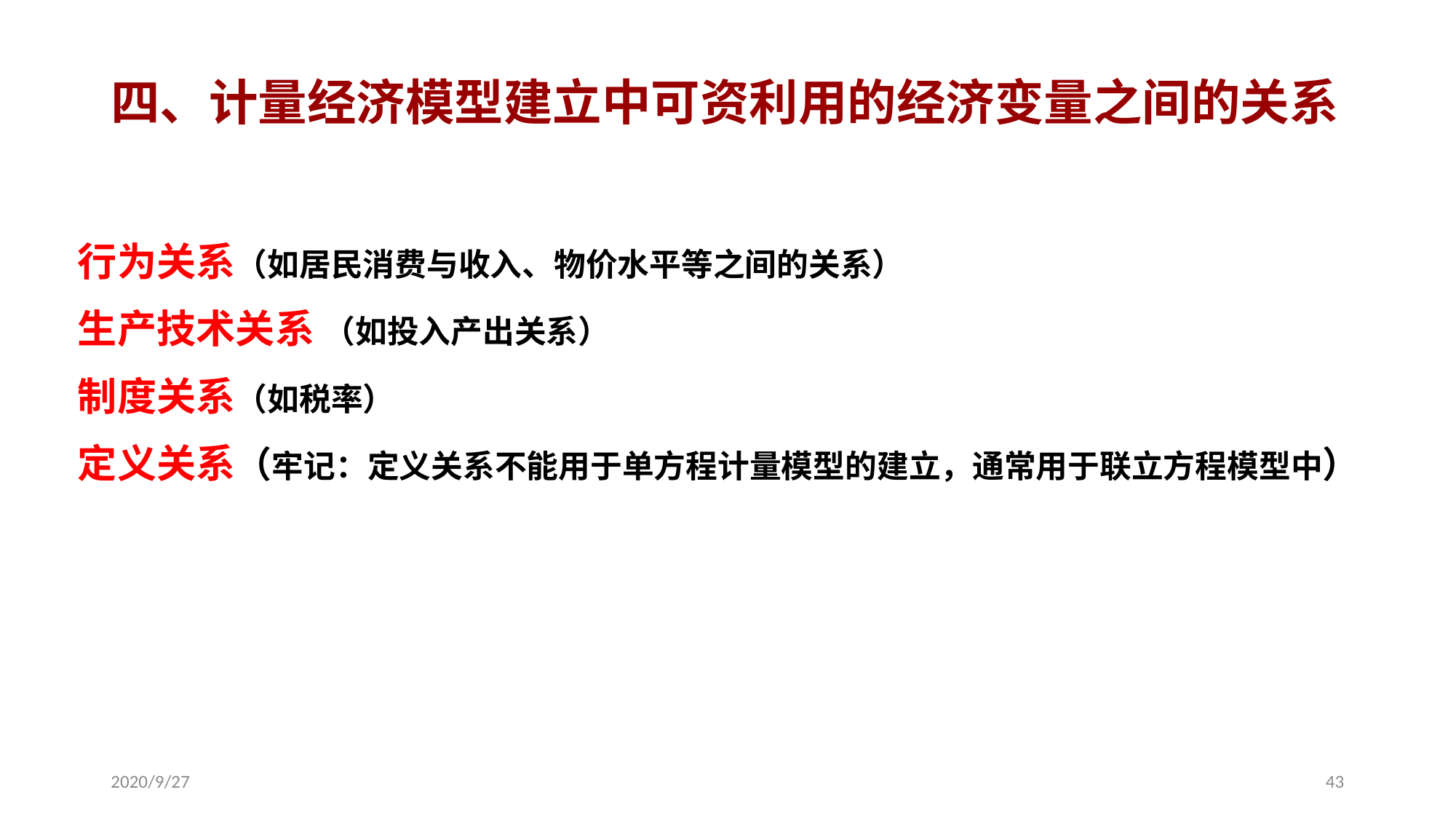

四、计量经济模型建立中可资利用的经济变量之间的关系
行为关系（如居民消费与收入、物价水平等之间的关系）
生产技术关系 （如投入产出关系）
制度关系（如税率）
定义关系（牢记：定义关系不能用于单方程计量模型的建立，通常用于联立方程模型中）
2020/9/27
43